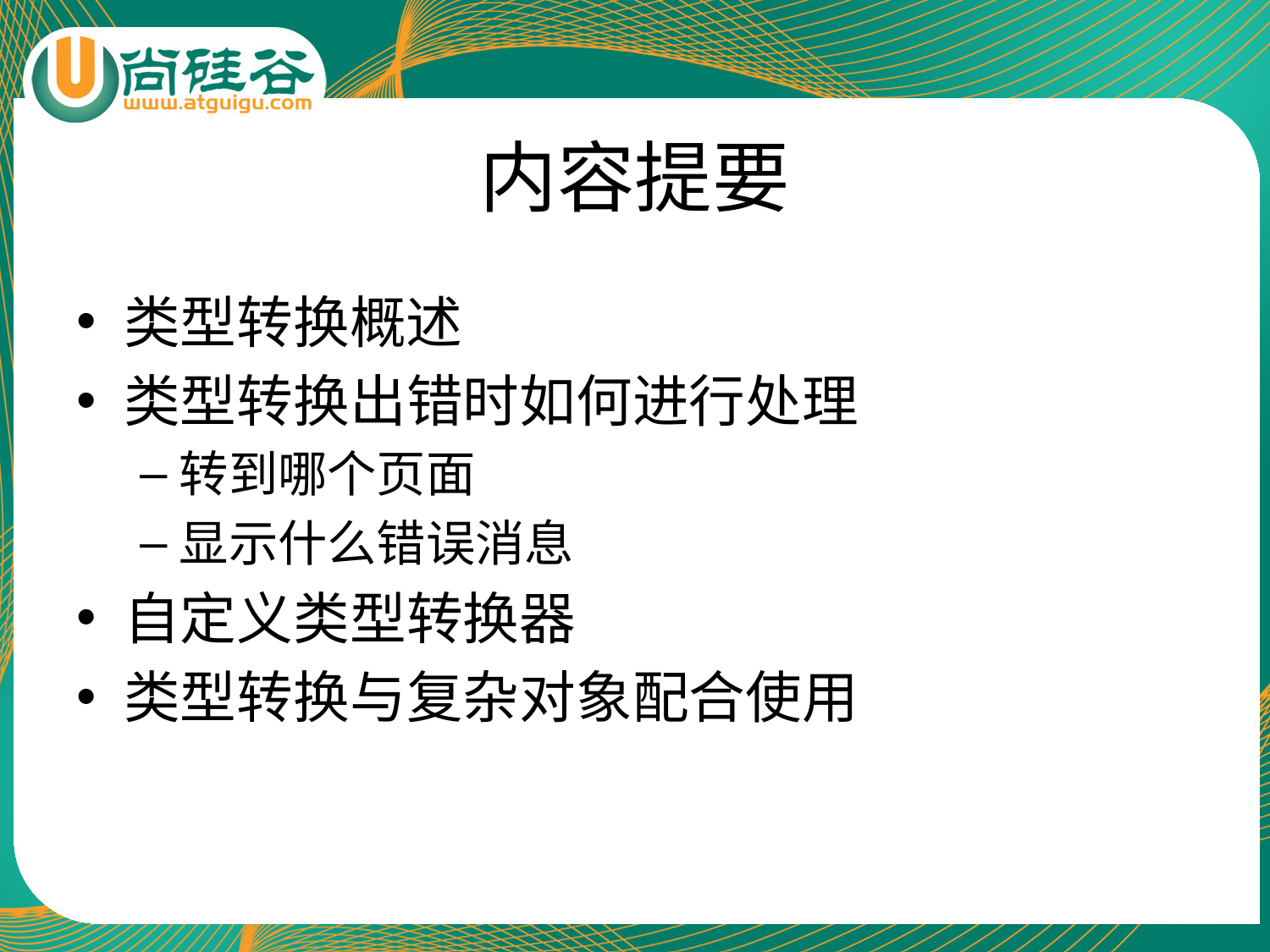

# 内容提要
类型转换概述
类型转换出错时如何进行处理
转到哪个页面
显示什么错误消息
自定义类型转换器
类型转换与复杂对象配合使用